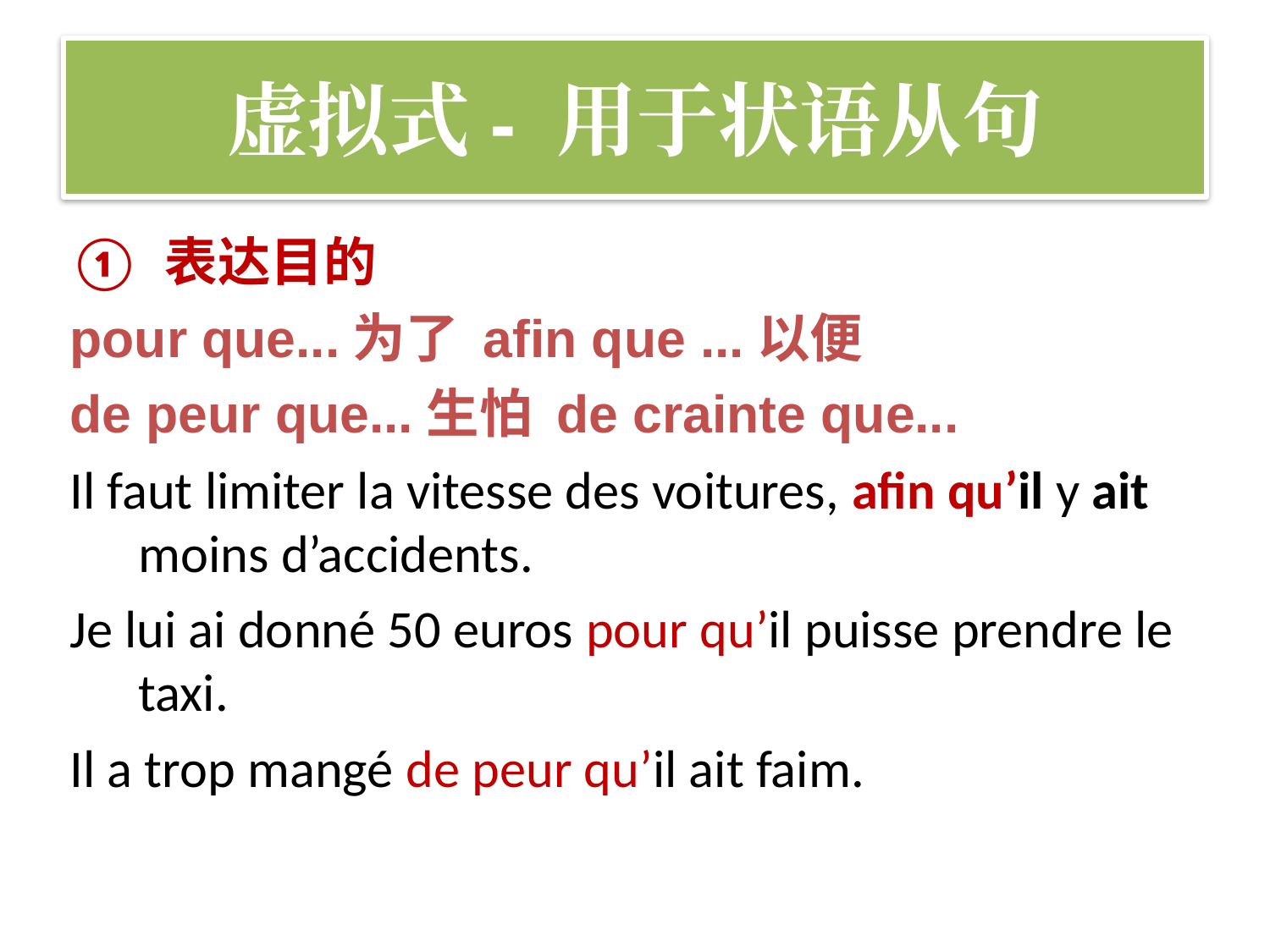

# 虚拟式- 用于状语从句
 表达目的
pour que...为了 afin que ...以便
de peur que...生怕 de crainte que...
Il faut limiter la vitesse des voitures, afin qu’il y ait moins d’accidents.
Je lui ai donné 50 euros pour qu’il puisse prendre le taxi.
Il a trop mangé de peur qu’il ait faim.